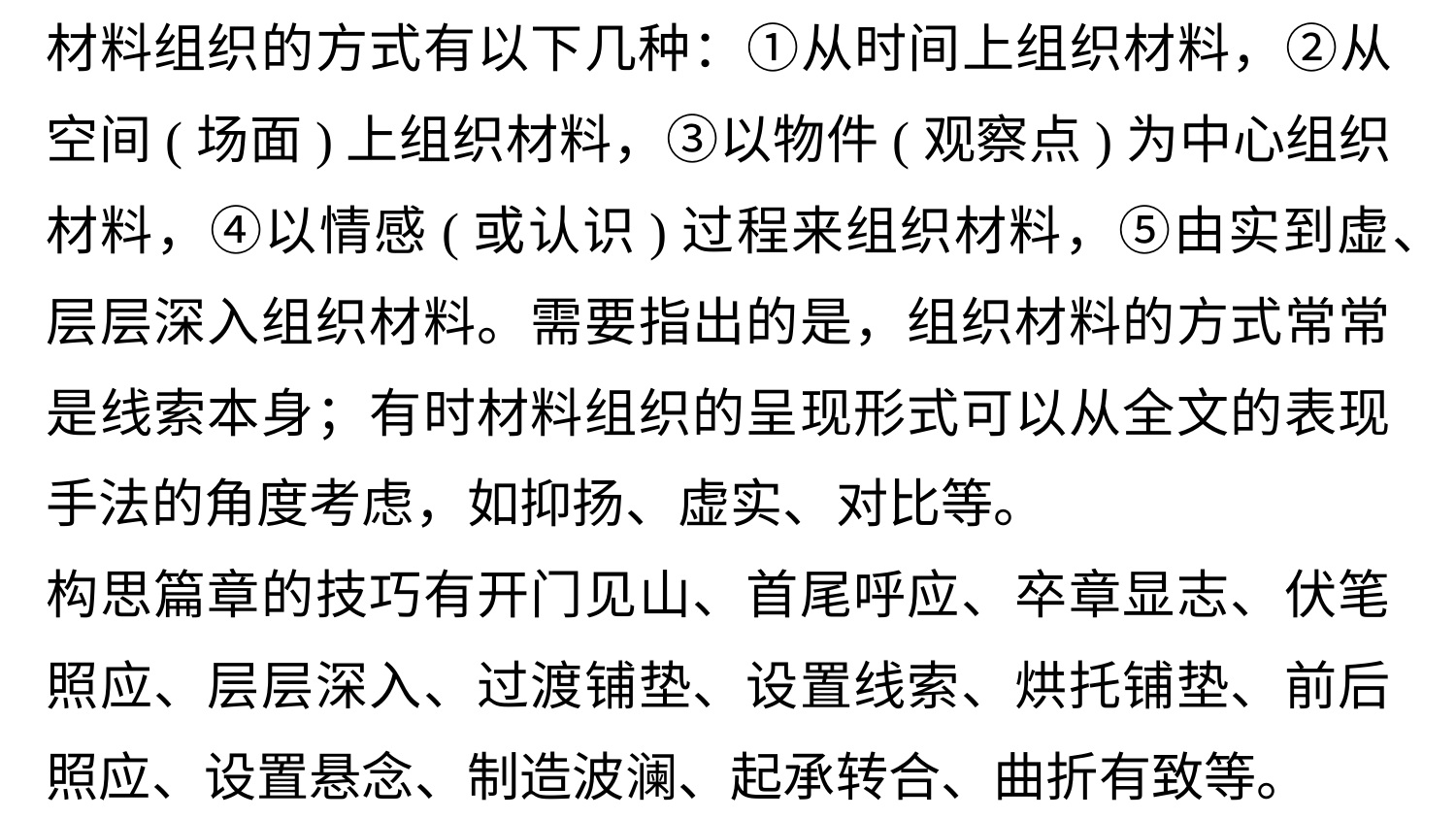

材料组织的方式有以下几种：①从时间上组织材料，②从空间(场面)上组织材料，③以物件(观察点)为中心组织材料，④以情感(或认识)过程来组织材料，⑤由实到虚、层层深入组织材料。需要指出的是，组织材料的方式常常是线索本身；有时材料组织的呈现形式可以从全文的表现手法的角度考虑，如抑扬、虚实、对比等。
构思篇章的技巧有开门见山、首尾呼应、卒章显志、伏笔照应、层层深入、过渡铺垫、设置线索、烘托铺垫、前后照应、设置悬念、制造波澜、起承转合、曲折有致等。